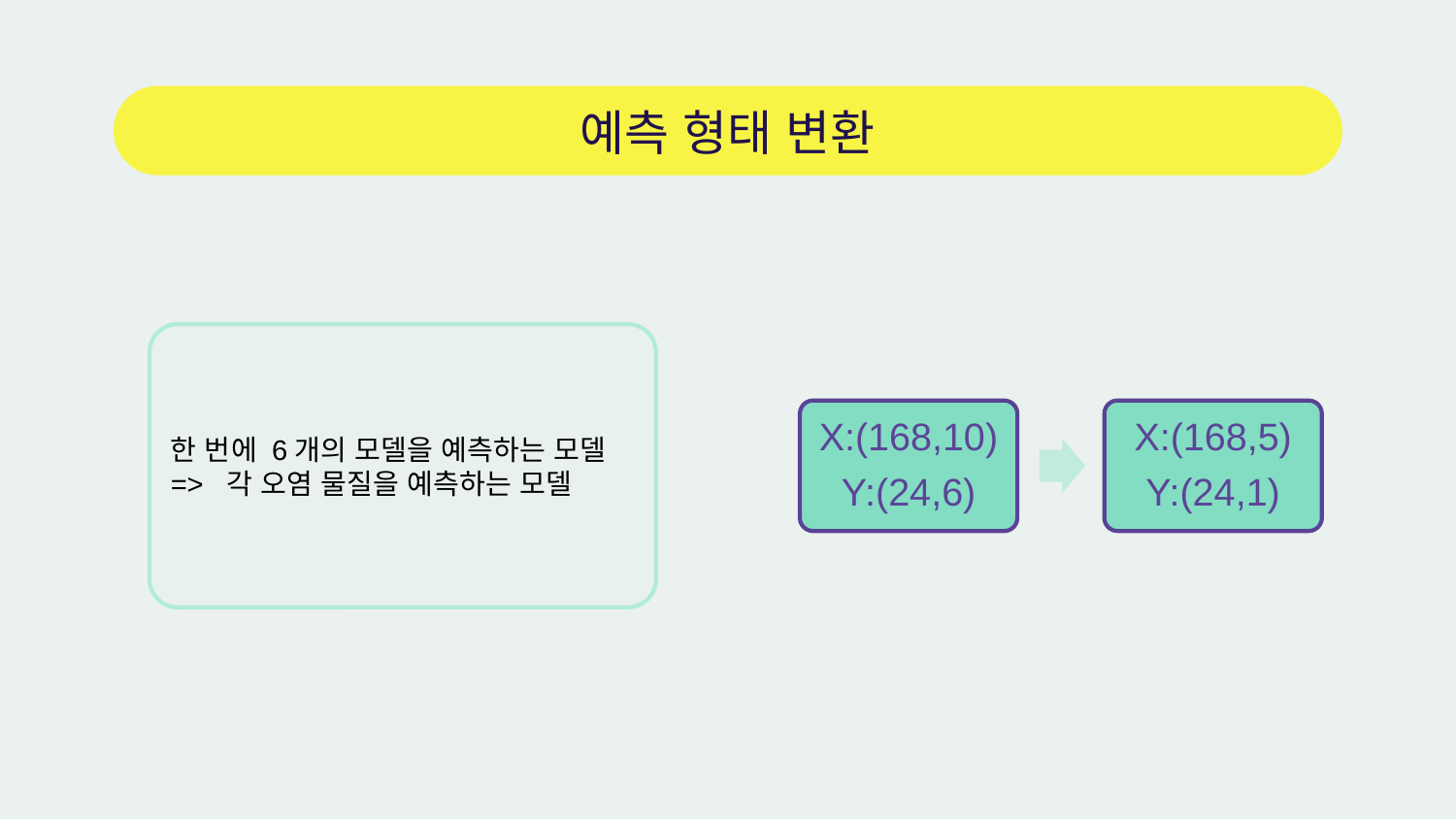

# 예측 형태 변환

한 번에 6개의 모델을 예측하는 모델 =>  각 오염 물질을 예측하는 모델

X:(168,10)
Y:(24,6)
X:(168,5)
Y:(24,1)